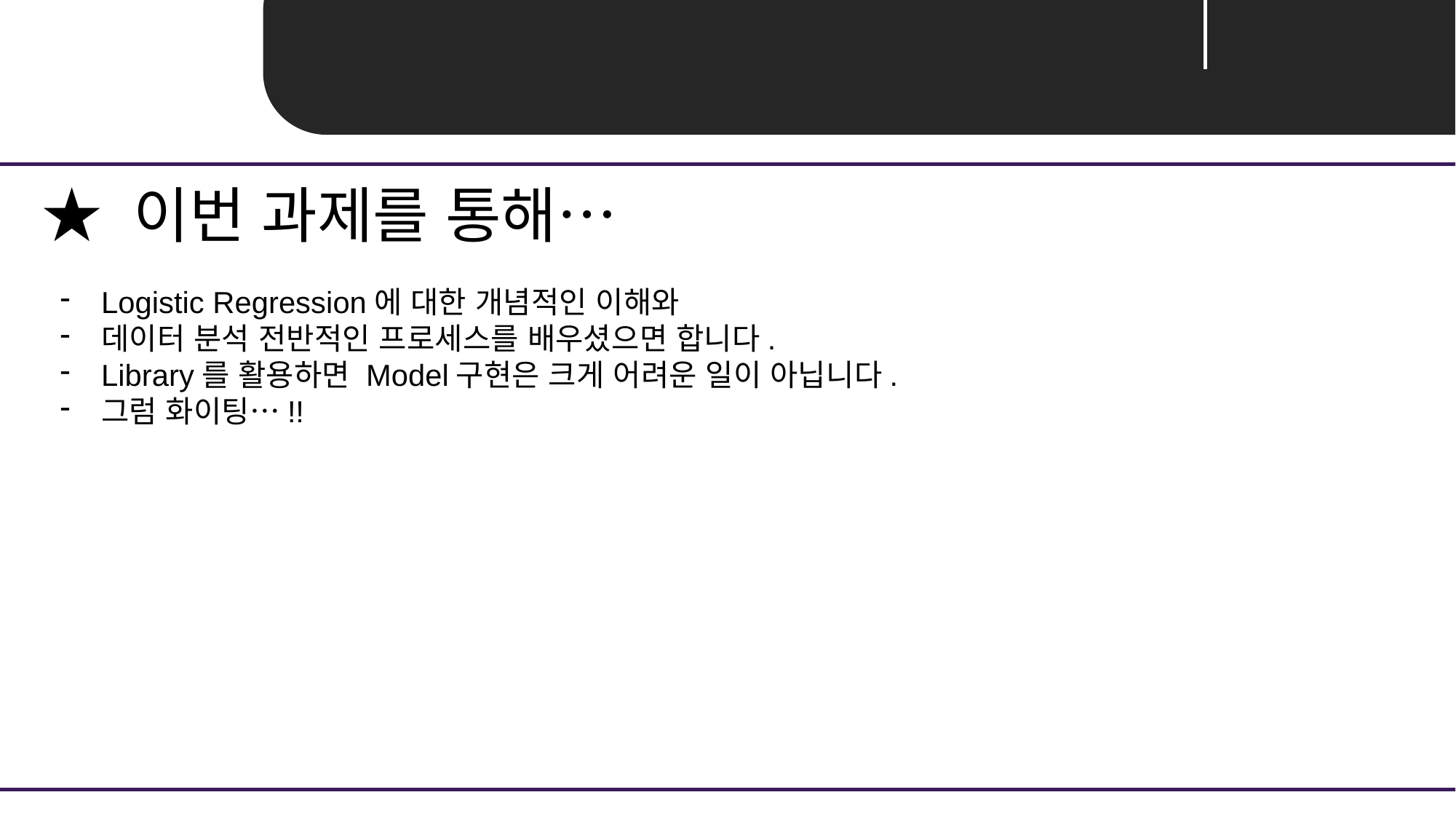

과제  02 ㅣ  로지스틱 모델 구현하기
★ 이번 과제를 통해…

Logistic Regression에 대한 개념적인 이해와
데이터 분석 전반적인 프로세스를 배우셨으면 합니다.
Library를 활용하면 Model구현은 크게 어려운 일이 아닙니다.
그럼 화이팅…!!